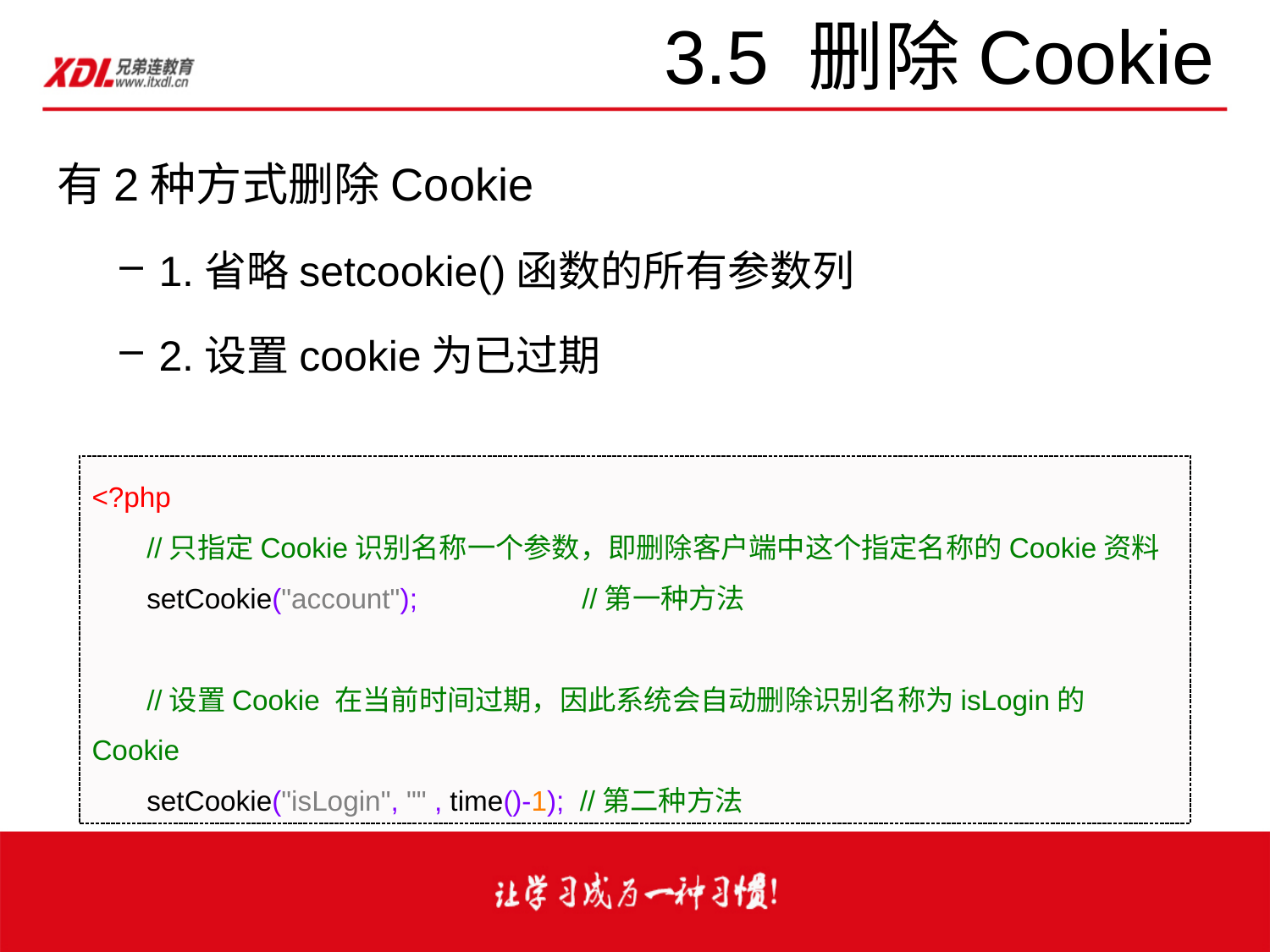

# 3.5 删除Cookie
有2种方式删除Cookie
1.省略setcookie()函数的所有参数列
2.设置cookie为已过期
<?php
       //只指定Cookie识别名称一个参数，即删除客户端中这个指定名称的Cookie资料
       setCookie("account");                     //第一种方法

       //设置Cookie 在当前时间过期，因此系统会自动删除识别名称为isLogin的Cookie
       setCookie("isLogin", "" , time()-1);  //第二种方法